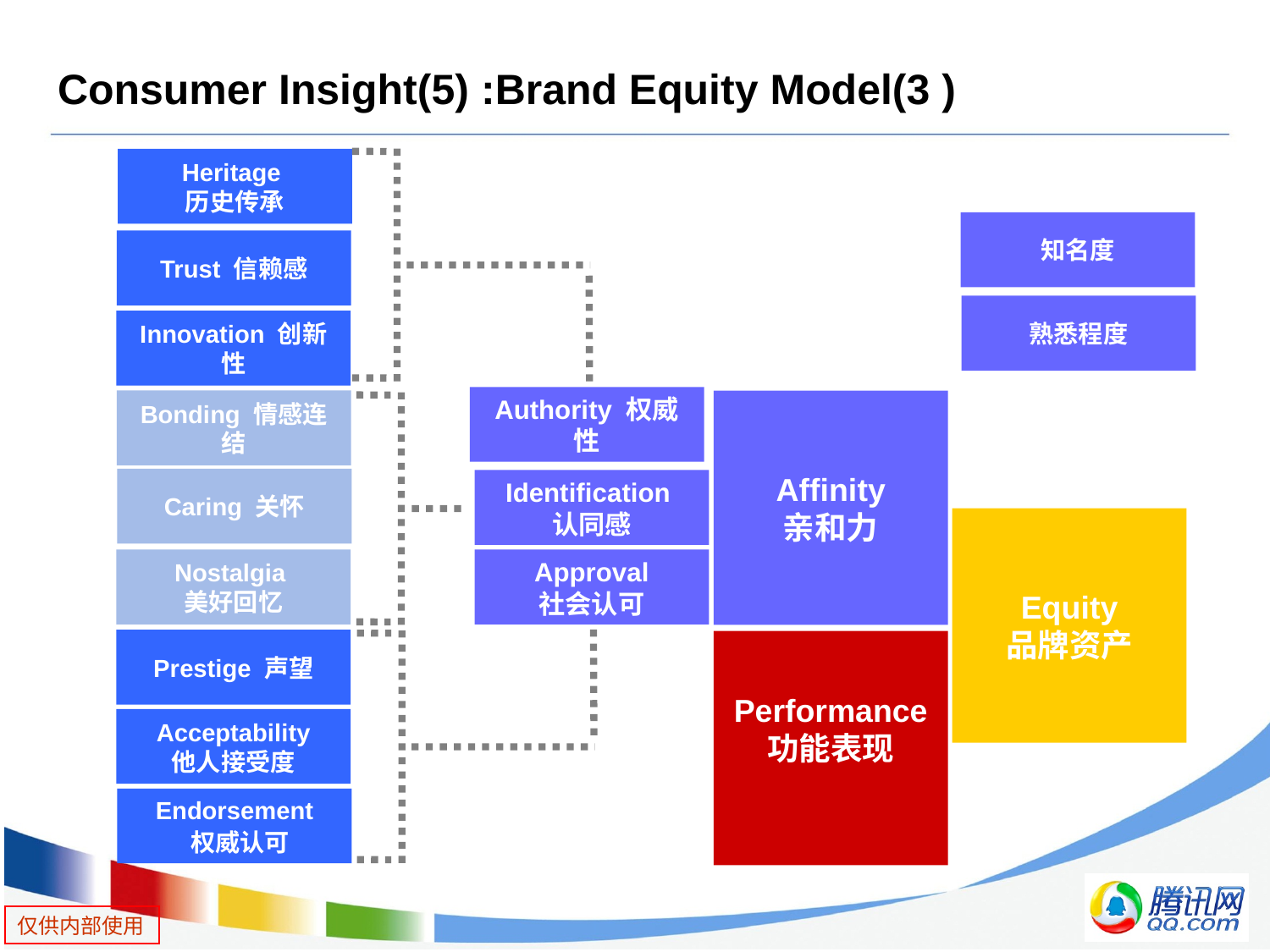

# Consumer Insight(5) :Brand Equity Model(3 )
Heritage
历史传承

Authority 权威性
知名度
Trust 信赖感
熟悉程度
Innovation 创新性
Bonding 情感连结
Affinity
亲和力

Caring 关怀
Identification
认同感
Equity
品牌资产
Nostalgia
美好回忆
Approval
社会认可

Prestige 声望
Performance
功能表现

Acceptability
他人接受度
Endorsement
 权威认可